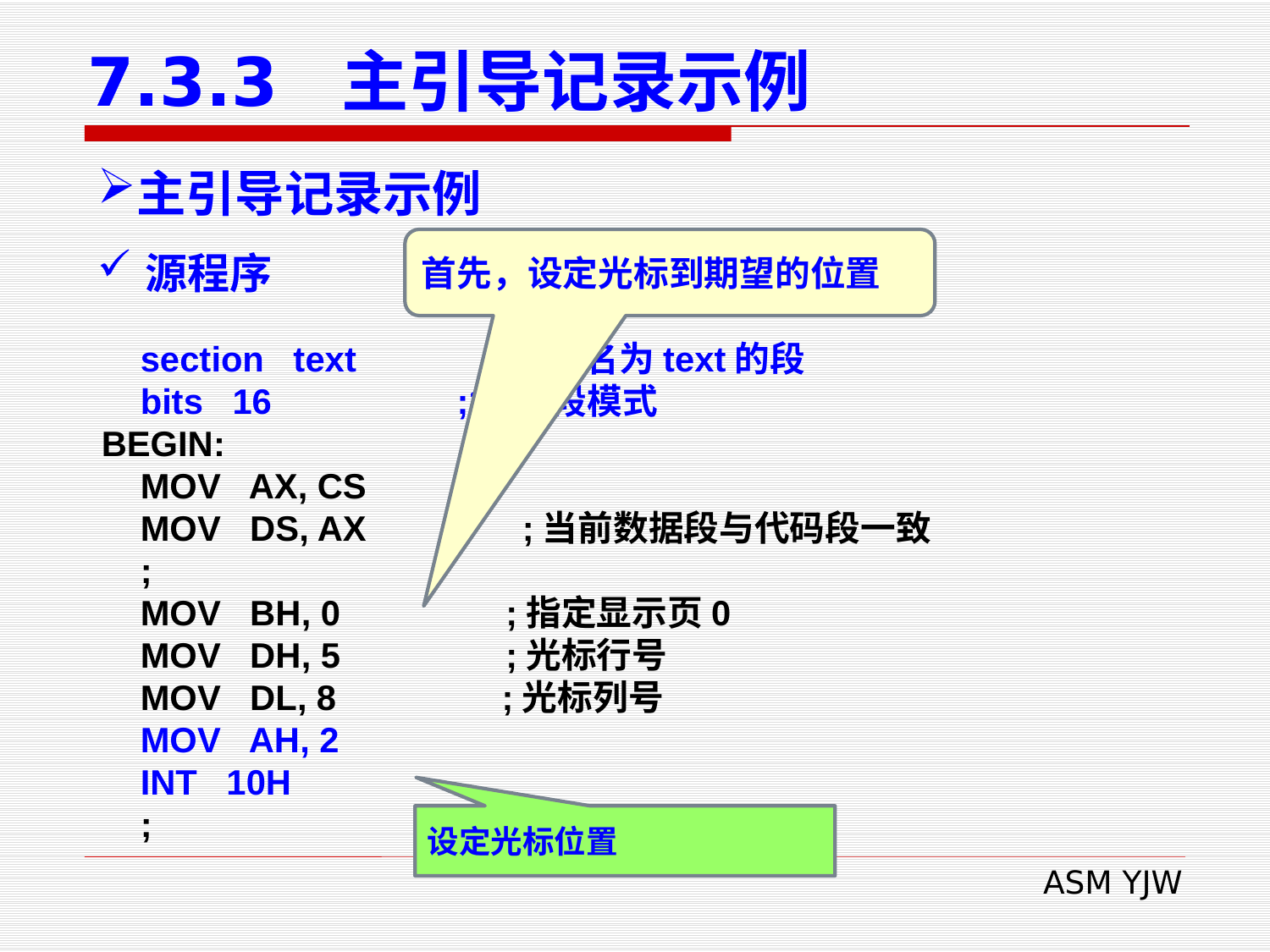

# 7.3.3  主引导记录示例
主引导记录示例
源程序
首先，设定光标到期望的位置
    section   text              ;开始名为text的段
    bits   16                   ;16位段模式
BEGIN:
    MOV   AX, CS
    MOV   DS, AX                ;当前数据段与代码段一致
    ;
    MOV   BH, 0                 ;指定显示页0
    MOV   DH, 5                 ;光标行号
    MOV   DL, 8                 ;光标列号
    MOV   AH, 2
    INT   10H
    ;
设定光标位置